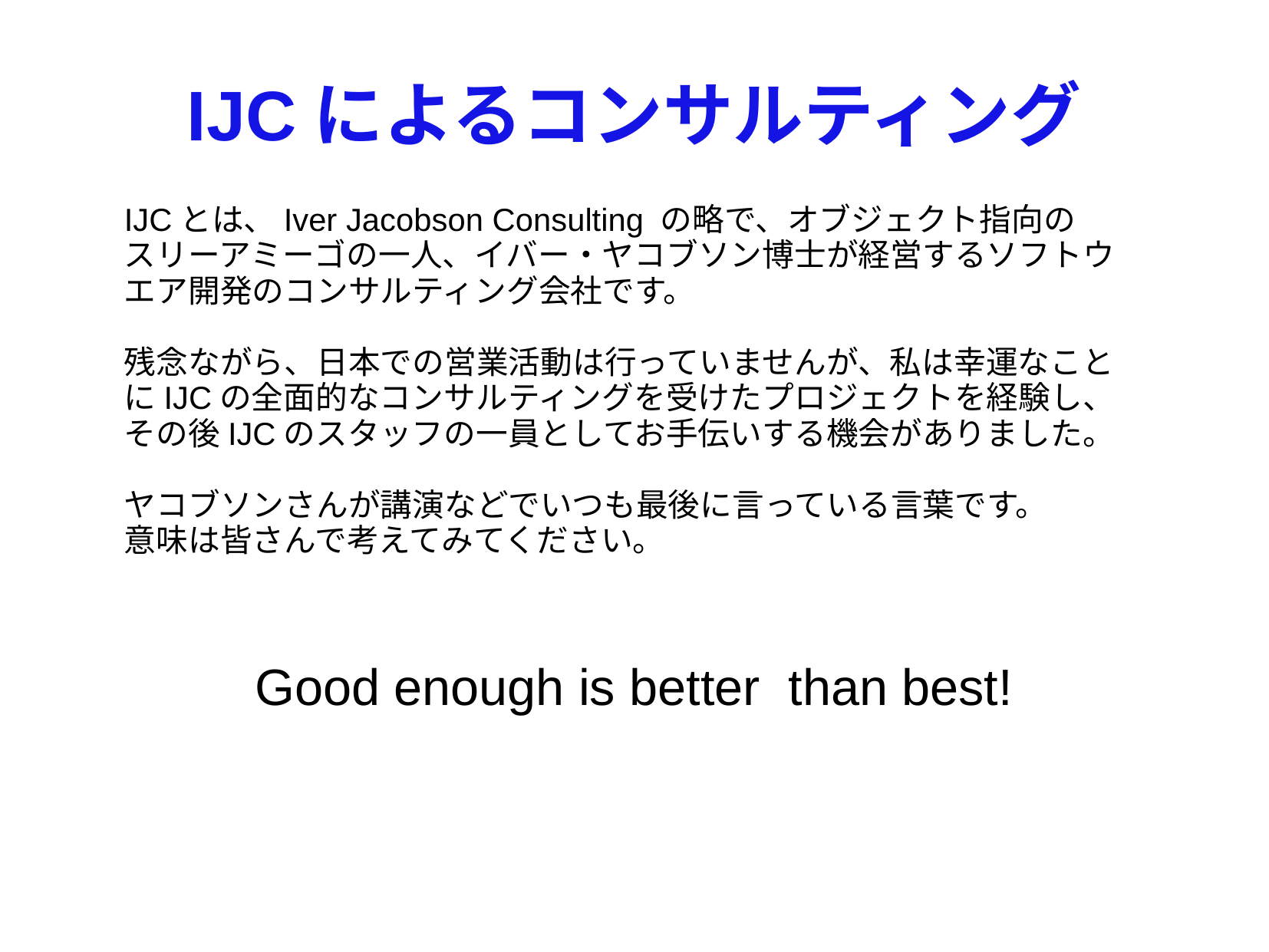

# IJCによるコンサルティング

Good enough is better  than best!
IJCとは、Iver Jacobson Consulting の略で、オブジェクト指向の
スリーアミーゴの一人、イバー・ヤコブソン博士が経営するソフトウエア開発のコンサルティング会社です。

残念ながら、日本での営業活動は行っていませんが、私は幸運なことにIJCの全面的なコンサルティングを受けたプロジェクトを経験し、その後IJCのスタッフの一員としてお手伝いする機会がありました。

ヤコブソンさんが講演などでいつも最後に言っている言葉です。
意味は皆さんで考えてみてください。